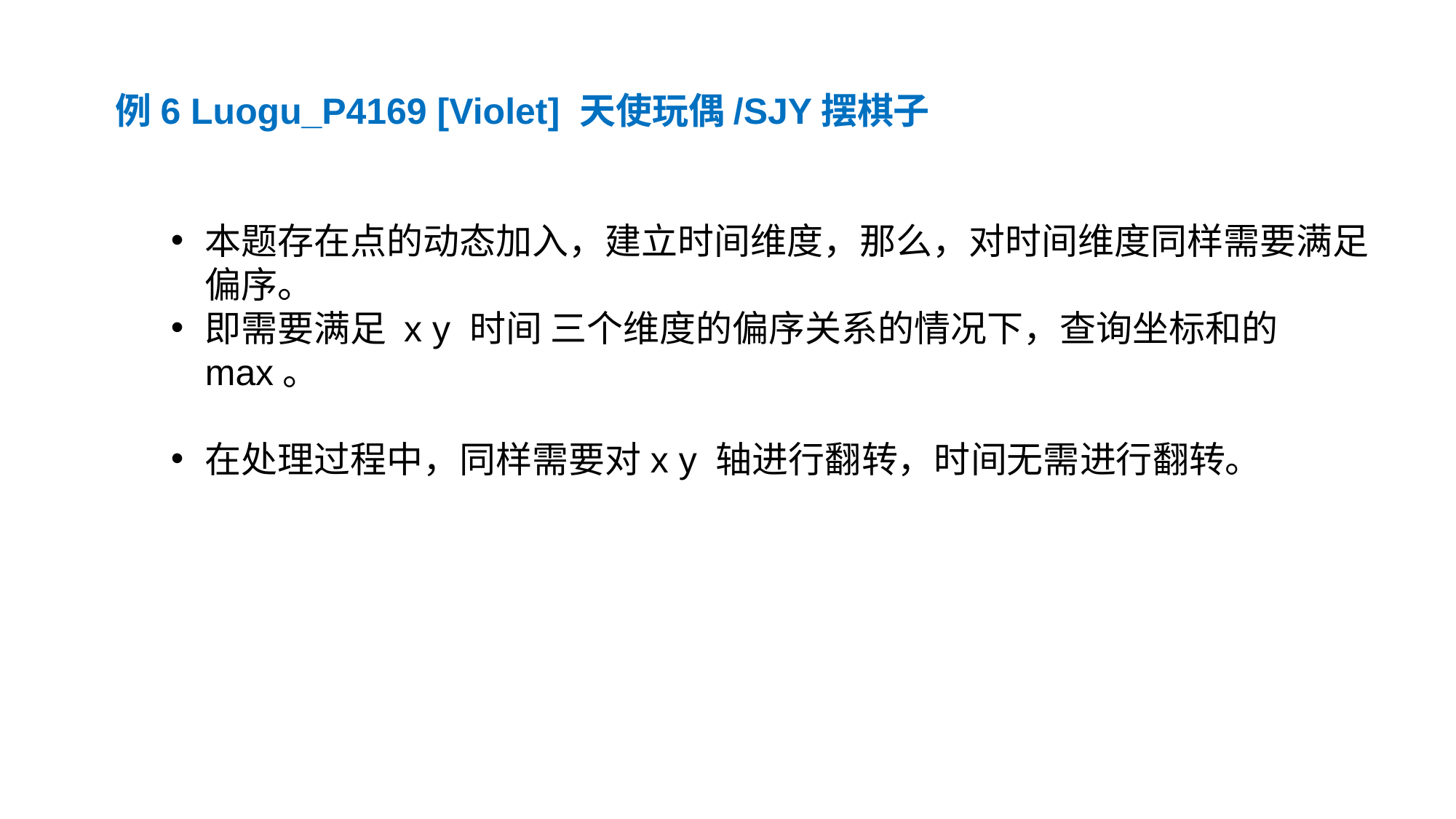

例6 Luogu_P4169 [Violet] 天使玩偶/SJY摆棋子
本题存在点的动态加入，建立时间维度，那么，对时间维度同样需要满足偏序。
即需要满足 x y 时间 三个维度的偏序关系的情况下，查询坐标和的max。

在处理过程中，同样需要对x y 轴进行翻转，时间无需进行翻转。